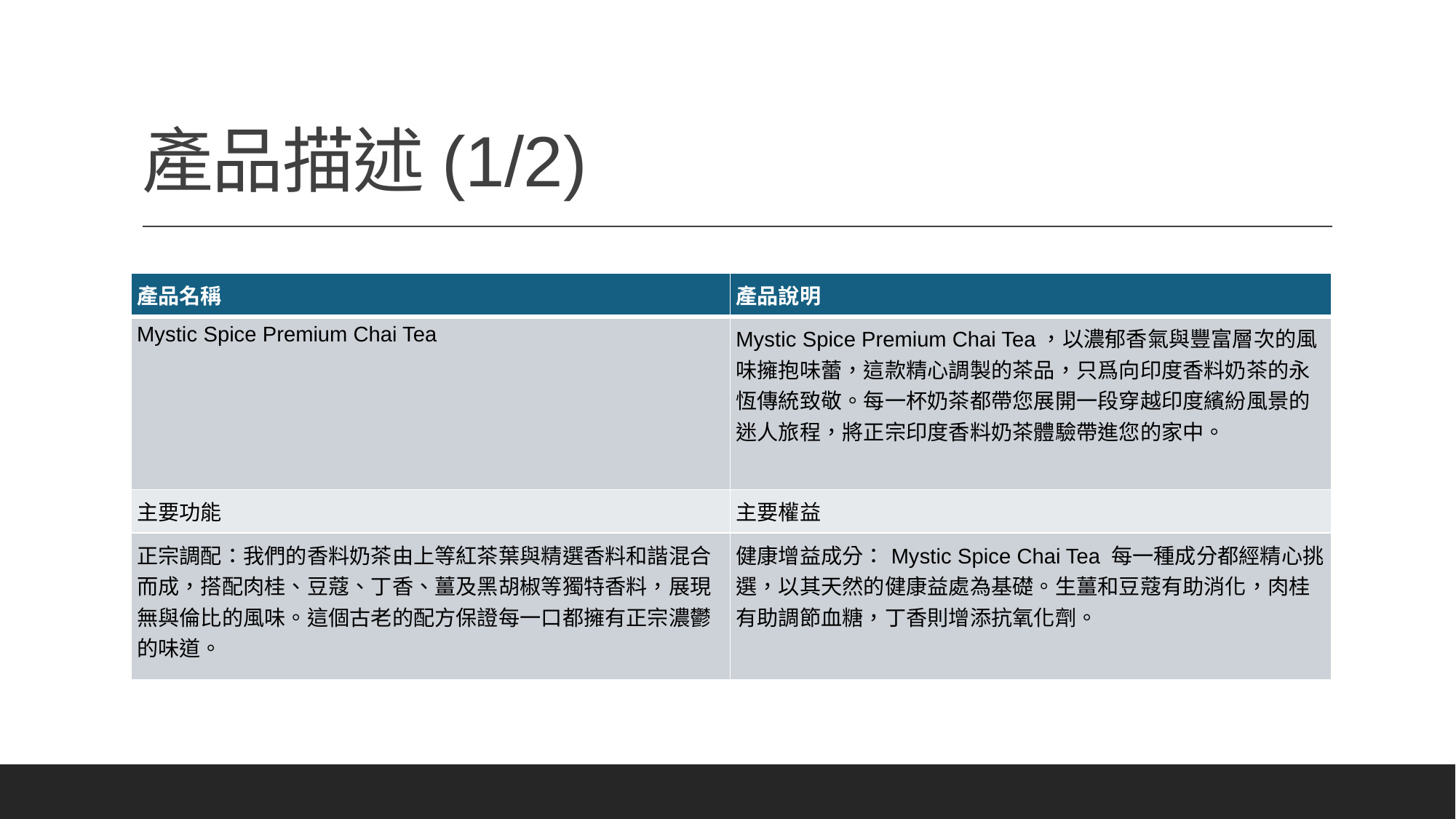

# 產品描述(1/2)
| 產品名稱 | 產品說明 |
| --- | --- |
| Mystic Spice Premium Chai Tea | Mystic Spice Premium Chai Tea，以濃郁香氣與豐富層次的風味擁抱味蕾，這款精心調製的茶品，只爲向印度香料奶茶的永恆傳統致敬。每一杯奶茶都帶您展開一段穿越印度繽紛風景的迷人旅程，將正宗印度香料奶茶體驗帶進您的家中。 |
| 主要功能 | 主要權益 |
| 正宗調配：我們的香料奶茶由上等紅茶葉與精選香料和諧混合而成，搭配肉桂、豆蔻、丁香、薑及黑胡椒等獨特香料，展現無與倫比的風味。這個古老的配方保證每一口都擁有正宗濃鬱的味道。 | 健康增益成分：Mystic Spice Chai Tea 每一種成分都經精心挑選，以其天然的健康益處為基礎。生薑和豆蔻有助消化，肉桂有助調節血糖，丁香則增添抗氧化劑。 |